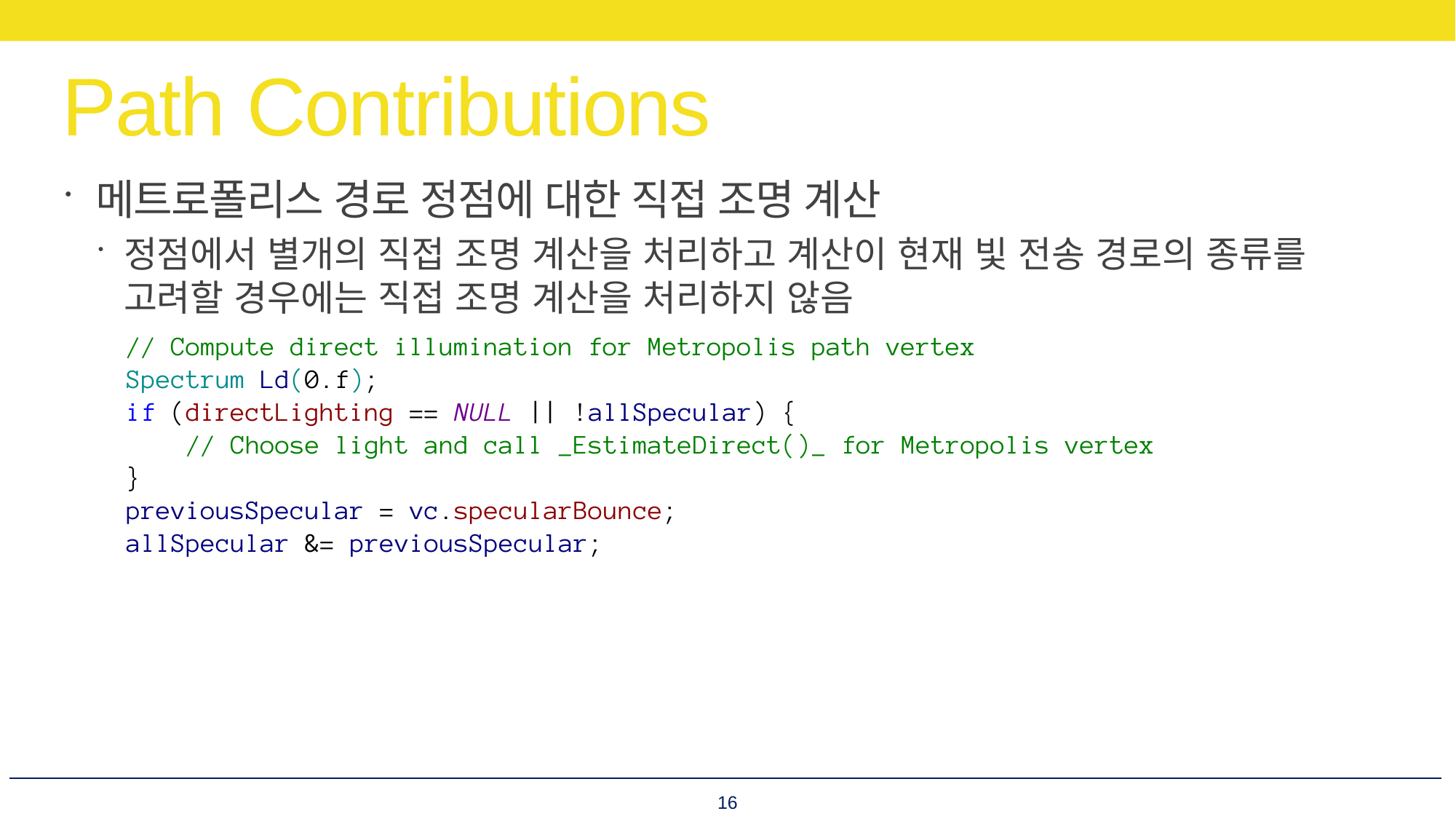

# Path Contributions
메트로폴리스 경로 정점에 대한 직접 조명 계산
정점에서 별개의 직접 조명 계산을 처리하고 계산이 현재 빛 전송 경로의 종류를
고려할 경우에는 직접 조명 계산을 처리하지 않음
// Compute direct illumination for Metropolis path vertex
Spectrum Ld(0.f);
if (directLighting == NULL || !allSpecular) {
    // Choose light and call _EstimateDirect()_ for Metropolis vertex
}
previousSpecular = vc.specularBounce;
allSpecular &= previousSpecular;
16